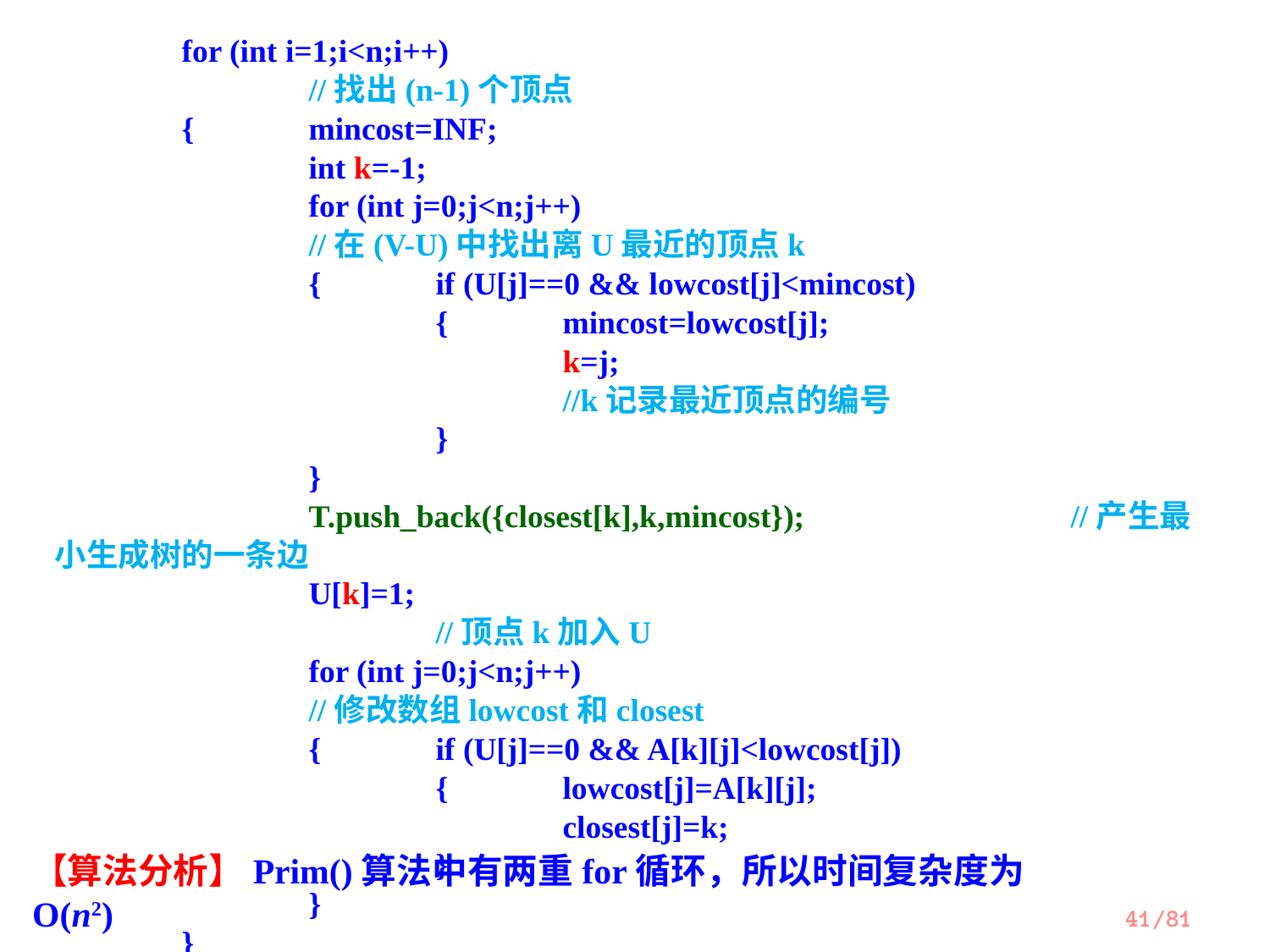

for (int i=1;i<n;i++)								//找出(n-1)个顶点
	{	mincost=INF;
		int k=-1;
		for (int j=0;j<n;j++)							//在(V-U)中找出离U最近的顶点k
		{	if (U[j]==0 && lowcost[j]<mincost)
			{	mincost=lowcost[j];
				k=j;									//k记录最近顶点的编号
			}
		}
		T.push_back({closest[k],k,mincost});			//产生最小生成树的一条边
		U[k]=1;										//顶点k加入U
		for (int j=0;j<n;j++)							//修改数组lowcost和closest
		{	if (U[j]==0 && A[k][j]<lowcost[j])
			{	lowcost[j]=A[k][j];
				closest[j]=k;
			}
		}
	}
	return T;
}
【算法分析】Prim()算法中有两重for循环，所以时间复杂度为O(n2)
41/81